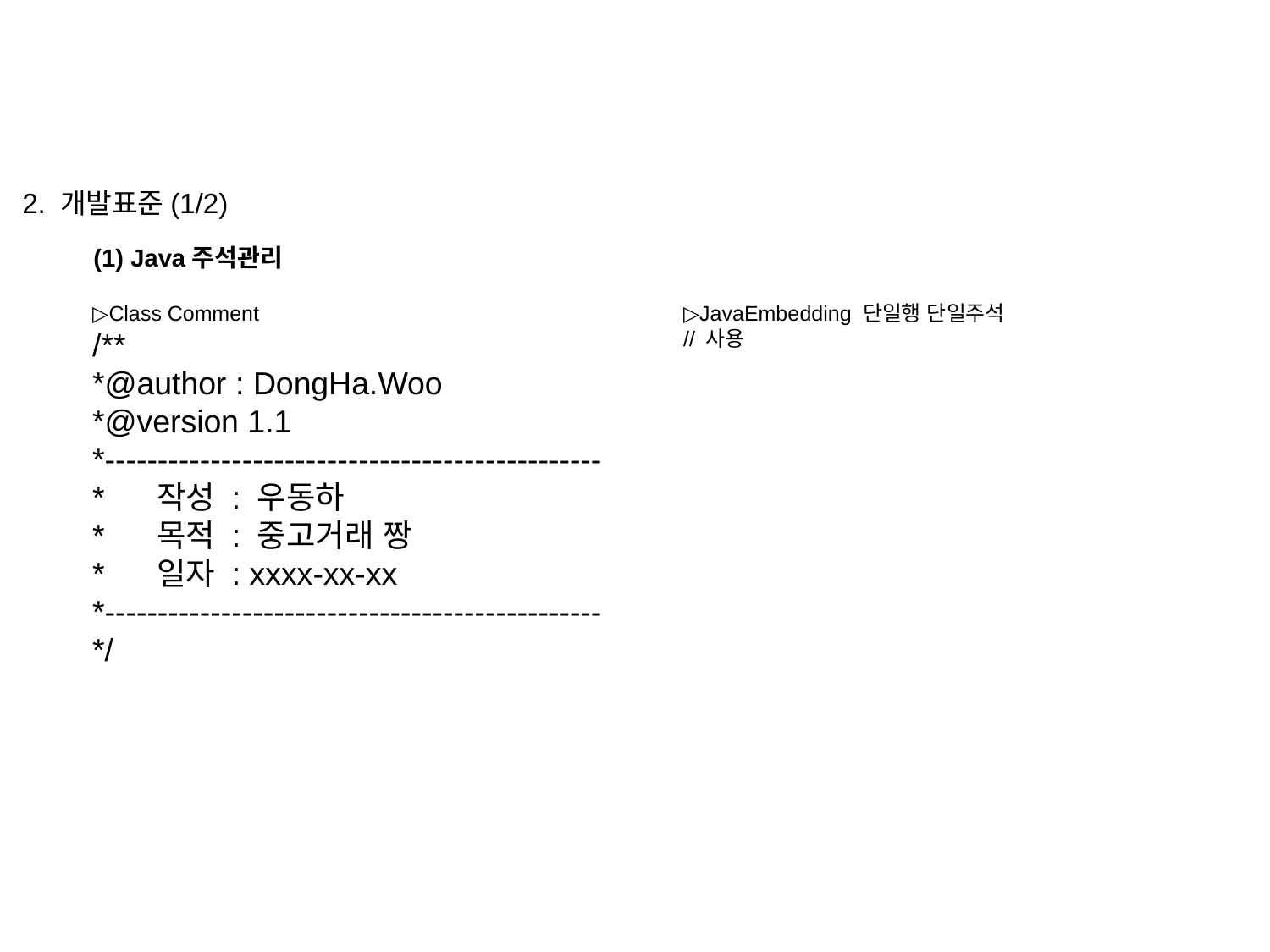

2. 개발표준(1/2)
(1) Java주석관리
▷Class Comment
/**
*@author : DongHa.Woo
*@version 1.1
*-----------------------------------------------
*     작성 : 우동하
*     목적 : 중고거래 짱
*     일자 : xxxx-xx-xx
*-----------------------------------------------
*/
▷JavaEmbedding 단일행 단일주석
// 사용